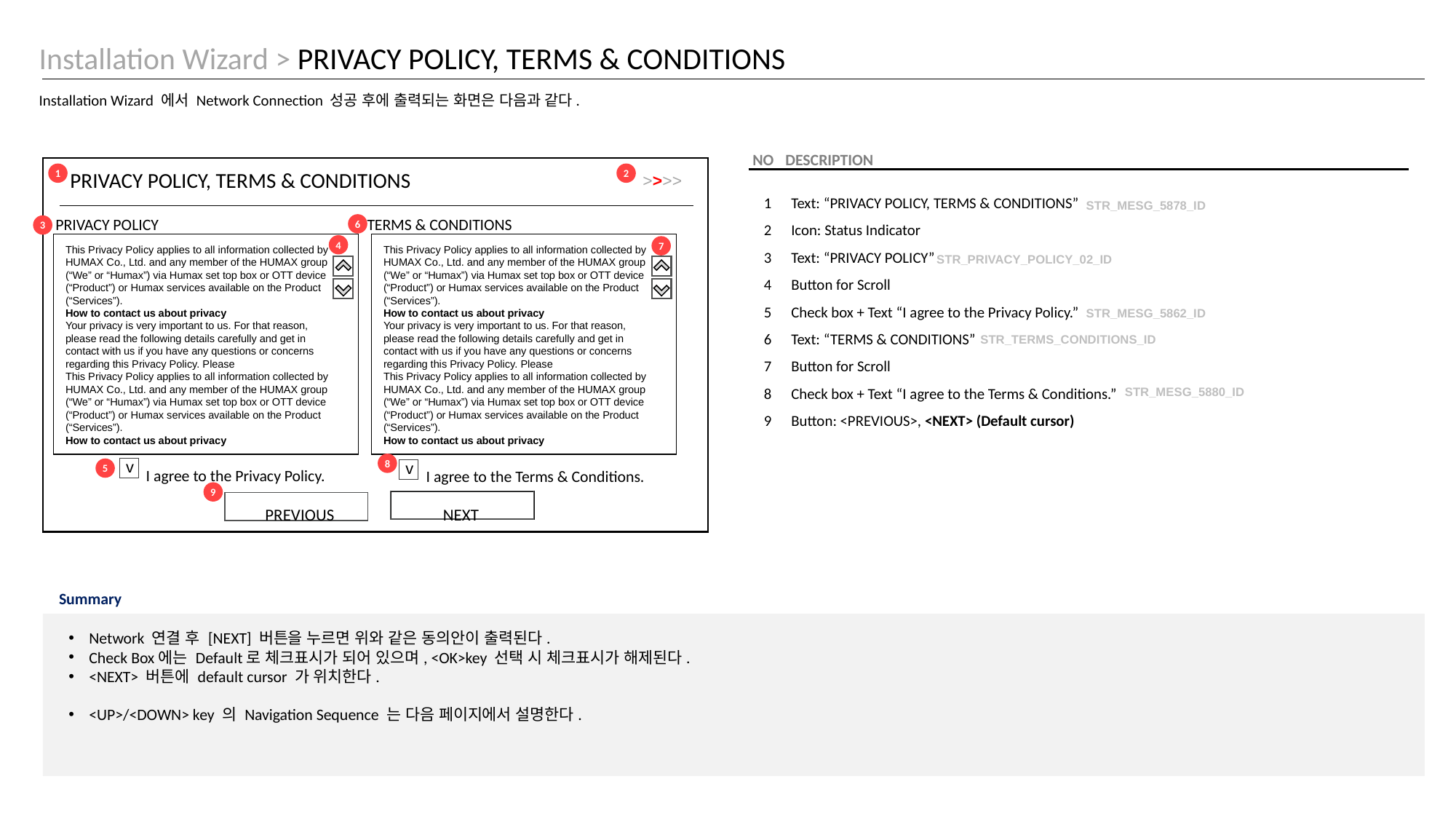

Installation Wizard > PRIVACY POLICY, TERMS & CONDITIONS
Installation Wizard 에서 Network Connection 성공 후에 출력되는 화면은 다음과 같다.
NO
DESCRIPTION

PRIVACY POLICY, TERMS & CONDITIONS
1
2
>>>>
Text: “PRIVACY POLICY, TERMS & CONDITIONS”
Icon: Status Indicator
Text: “PRIVACY POLICY”
Button for Scroll
Check box + Text “I agree to the Privacy Policy.”
Text: “TERMS & CONDITIONS”
Button for Scroll
Check box + Text “I agree to the Terms & Conditions.”
Button: <PREVIOUS>, <NEXT> (Default cursor)
STR_MESG_5878_ID

PRIVACY POLICY
TERMS & CONDITIONS
6
3

4
7
This Privacy Policy applies to all information collected by HUMAX Co., Ltd. and any member of the HUMAX group (“We” or “Humax”) via Humax set top box or OTT device (“Product”) or Humax services available on the Product (“Services”).
How to contact us about privacy
Your privacy is very important to us. For that reason, please read the following details carefully and get in contact with us if you have any questions or concerns regarding this Privacy Policy. Please
This Privacy Policy applies to all information collected by HUMAX Co., Ltd. and any member of the HUMAX group (“We” or “Humax”) via Humax set top box or OTT device (“Product”) or Humax services available on the Product (“Services”).
How to contact us about privacy
This Privacy Policy applies to all information collected by HUMAX Co., Ltd. and any member of the HUMAX group (“We” or “Humax”) via Humax set top box or OTT device (“Product”) or Humax services available on the Product (“Services”).
How to contact us about privacy
Your privacy is very important to us. For that reason, please read the following details carefully and get in contact with us if you have any questions or concerns regarding this Privacy Policy. Please
This Privacy Policy applies to all information collected by HUMAX Co., Ltd. and any member of the HUMAX group (“We” or “Humax”) via Humax set top box or OTT device (“Product”) or Humax services available on the Product (“Services”).
How to contact us about privacy
STR_PRIVACY_POLICY_02_ID

STR_MESG_5862_ID
STR_TERMS_CONDITIONS_ID
STR_MESG_5880_ID
I agree to the Privacy Policy.
I agree to the Terms & Conditions.
v
v
8
5

PREVIOUS
NEXT
9

Summary

Network 연결 후 [NEXT] 버튼을 누르면 위와 같은 동의안이 출력된다.
Check Box에는 Default로 체크표시가 되어 있으며, <OK>key 선택 시 체크표시가 해제된다.
<NEXT> 버튼에 default cursor 가 위치한다.

<UP>/<DOWN> key 의 Navigation Sequence 는 다음 페이지에서 설명한다.